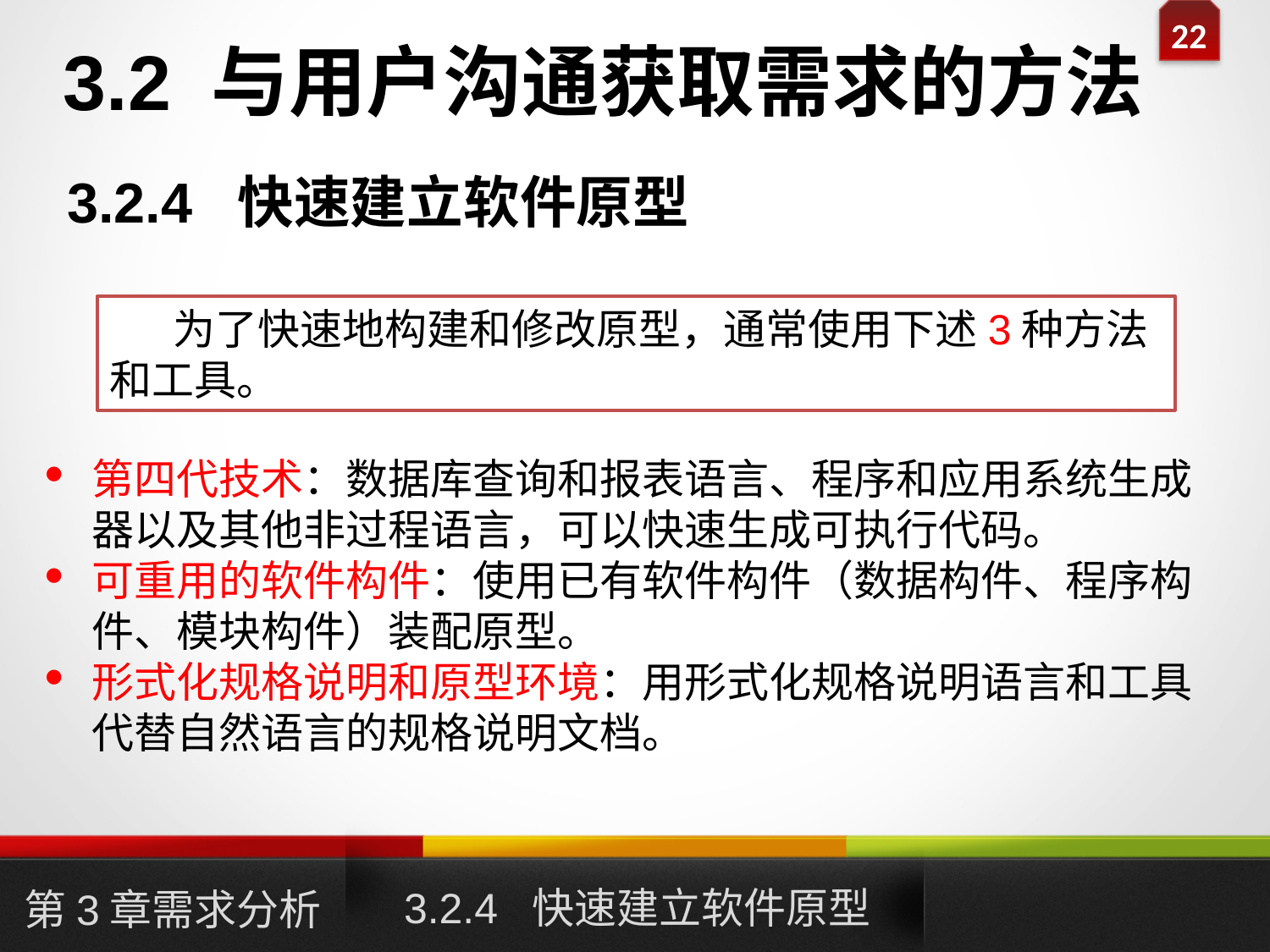

# 3.2 与用户沟通获取需求的方法
3.2.4  快速建立软件原型
为了快速地构建和修改原型，通常使用下述3种方法和工具。
第四代技术：数据库查询和报表语言、程序和应用系统生成器以及其他非过程语言，可以快速生成可执行代码。
可重用的软件构件：使用已有软件构件（数据构件、程序构件、模块构件）装配原型。
形式化规格说明和原型环境：用形式化规格说明语言和工具代替自然语言的规格说明文档。
3.2.4  快速建立软件原型
第3章需求分析